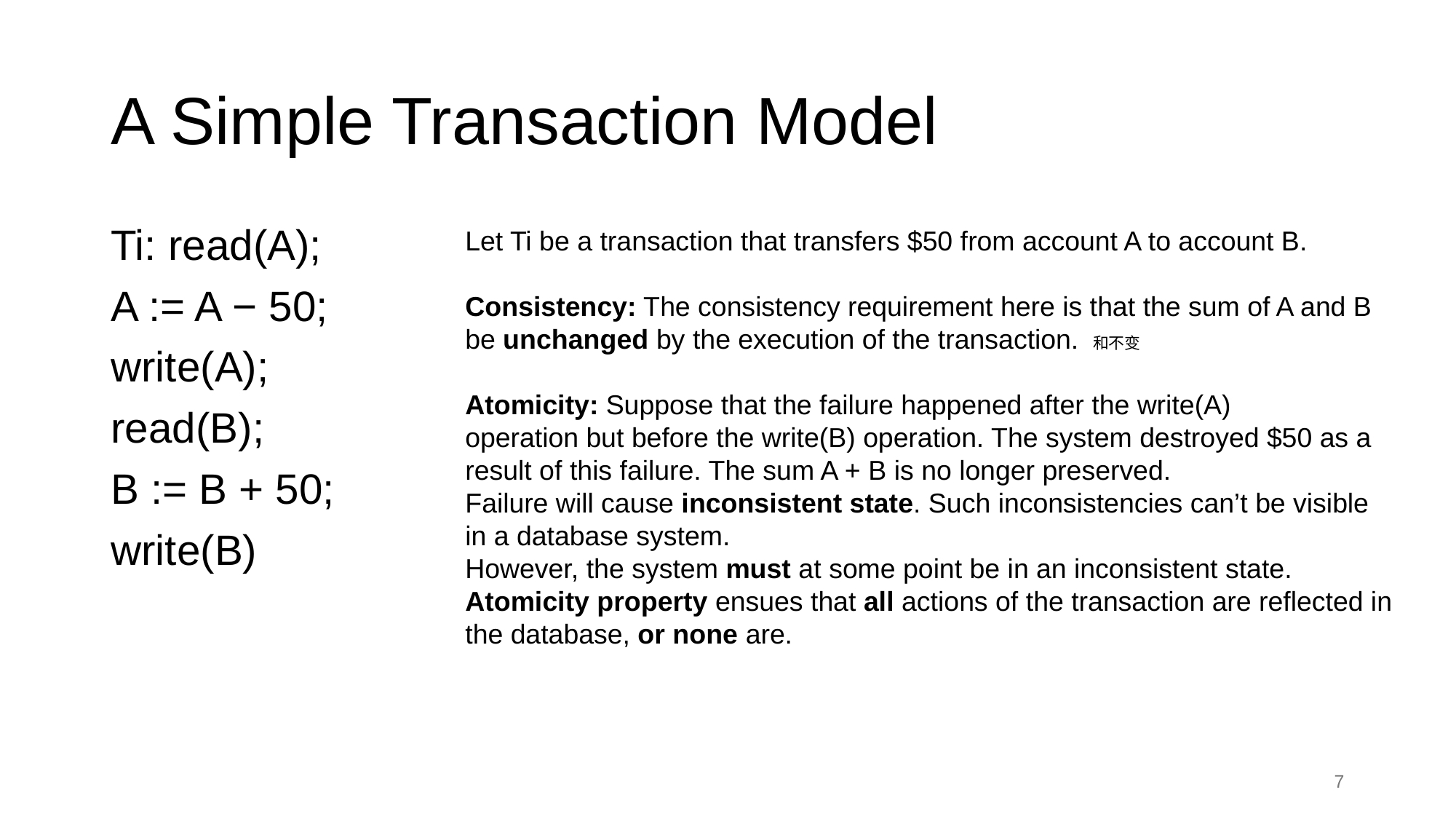

# A Simple Transaction Model
Ti: read(A);
A := A − 50;
write(A);
read(B);
B := B + 50;
write(B)
Let Ti be a transaction that transfers $50 from account A to account B.

Consistency: The consistency requirement here is that the sum of A and B be unchanged by the execution of the transaction. 和不变

Atomicity: Suppose that the failure happened after the write(A)
operation but before the write(B) operation. The system destroyed $50 as a result of this failure. The sum A + B is no longer preserved.
Failure will cause inconsistent state. Such inconsistencies can’t be visible in a database system.
However, the system must at some point be in an inconsistent state.
Atomicity property ensues that all actions of the transaction are reflected in the database, or none are.

7